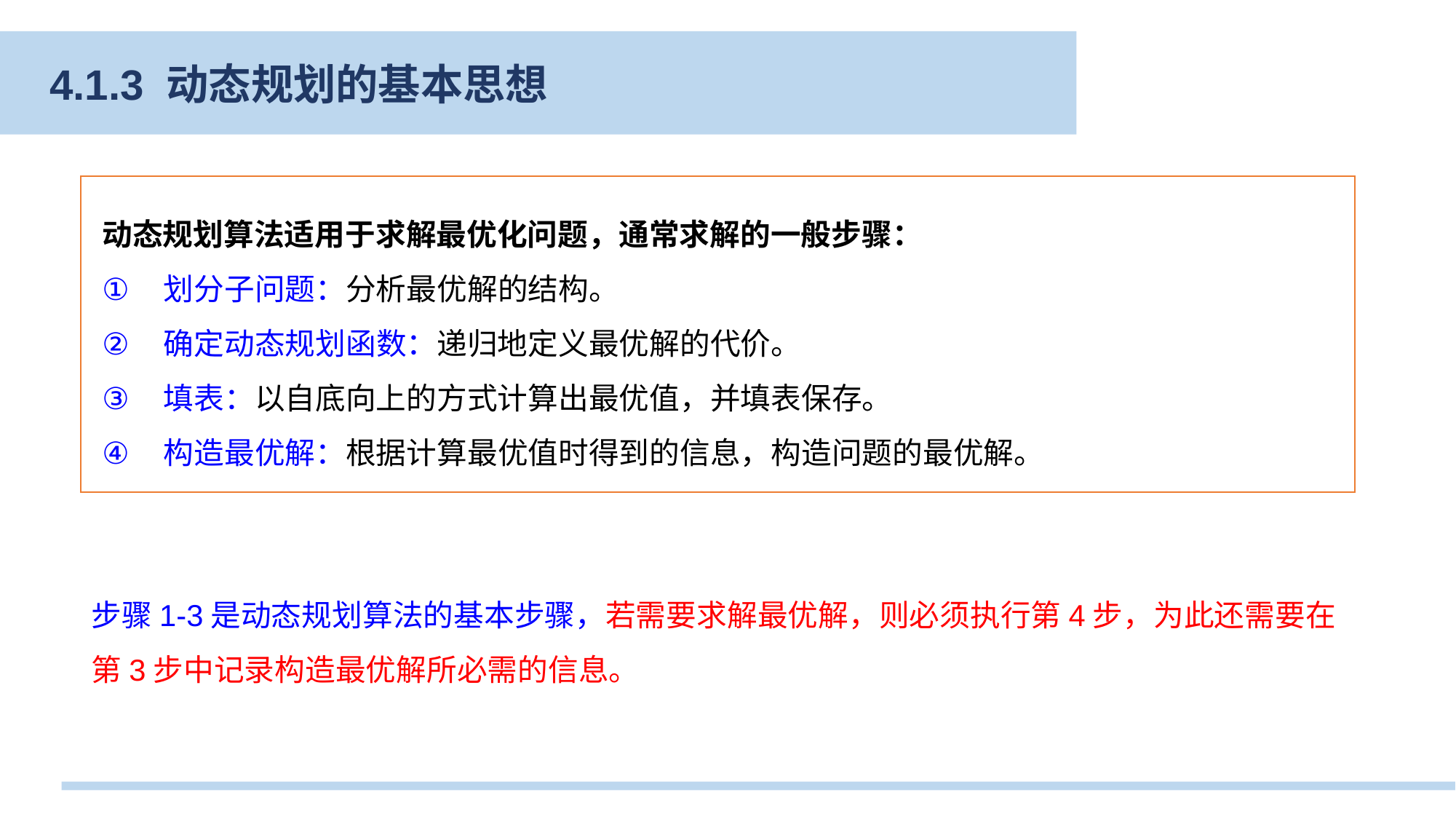

4.1.3 动态规划的基本思想
动态规划算法适用于求解最优化问题，通常求解的一般步骤：
划分子问题：分析最优解的结构。
确定动态规划函数：递归地定义最优解的代价。
填表：以自底向上的方式计算出最优值，并填表保存。
构造最优解：根据计算最优值时得到的信息，构造问题的最优解。
步骤1-3是动态规划算法的基本步骤，若需要求解最优解，则必须执行第4步，为此还需要在第3步中记录构造最优解所必需的信息。